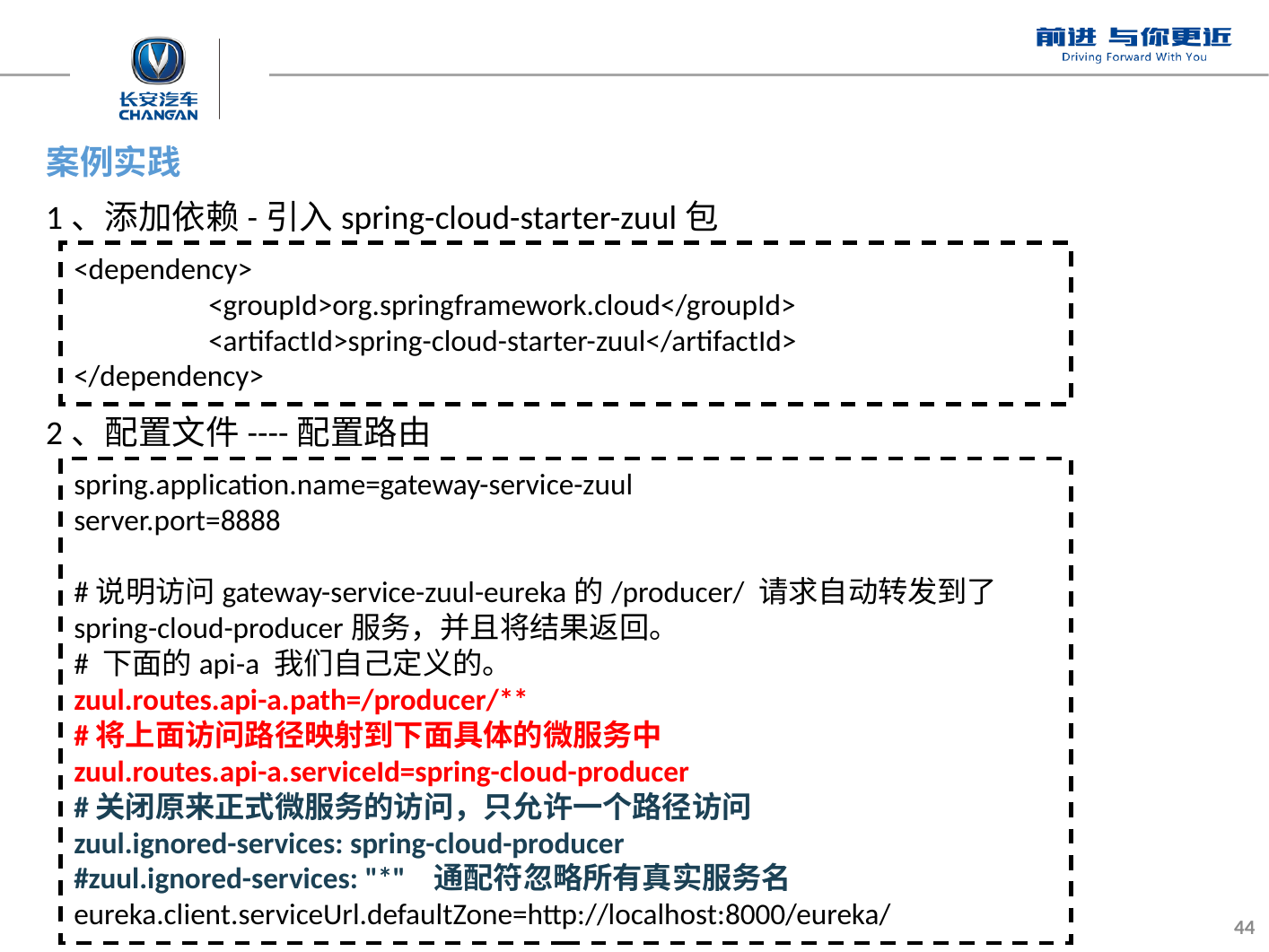

案例实践
1、添加依赖-引入spring-cloud-starter-zuul包

<dependency>
	<groupId>org.springframework.cloud</groupId>
	<artifactId>spring-cloud-starter-zuul</artifactId>
</dependency>
2、配置文件----配置路由

spring.application.name=gateway-service-zuul
server.port=8888

#说明访问gateway-service-zuul-eureka的/producer/ 请求自动转发到了
spring-cloud-producer服务，并且将结果返回。
# 下面的api-a 我们自己定义的。
zuul.routes.api-a.path=/producer/**
#将上面访问路径映射到下面具体的微服务中
zuul.routes.api-a.serviceId=spring-cloud-producer
#关闭原来正式微服务的访问，只允许一个路径访问
zuul.ignored-services: spring-cloud-producer
#zuul.ignored-services: "*"   通配符忽略所有真实服务名
eureka.client.serviceUrl.defaultZone=http://localhost:8000/eureka/